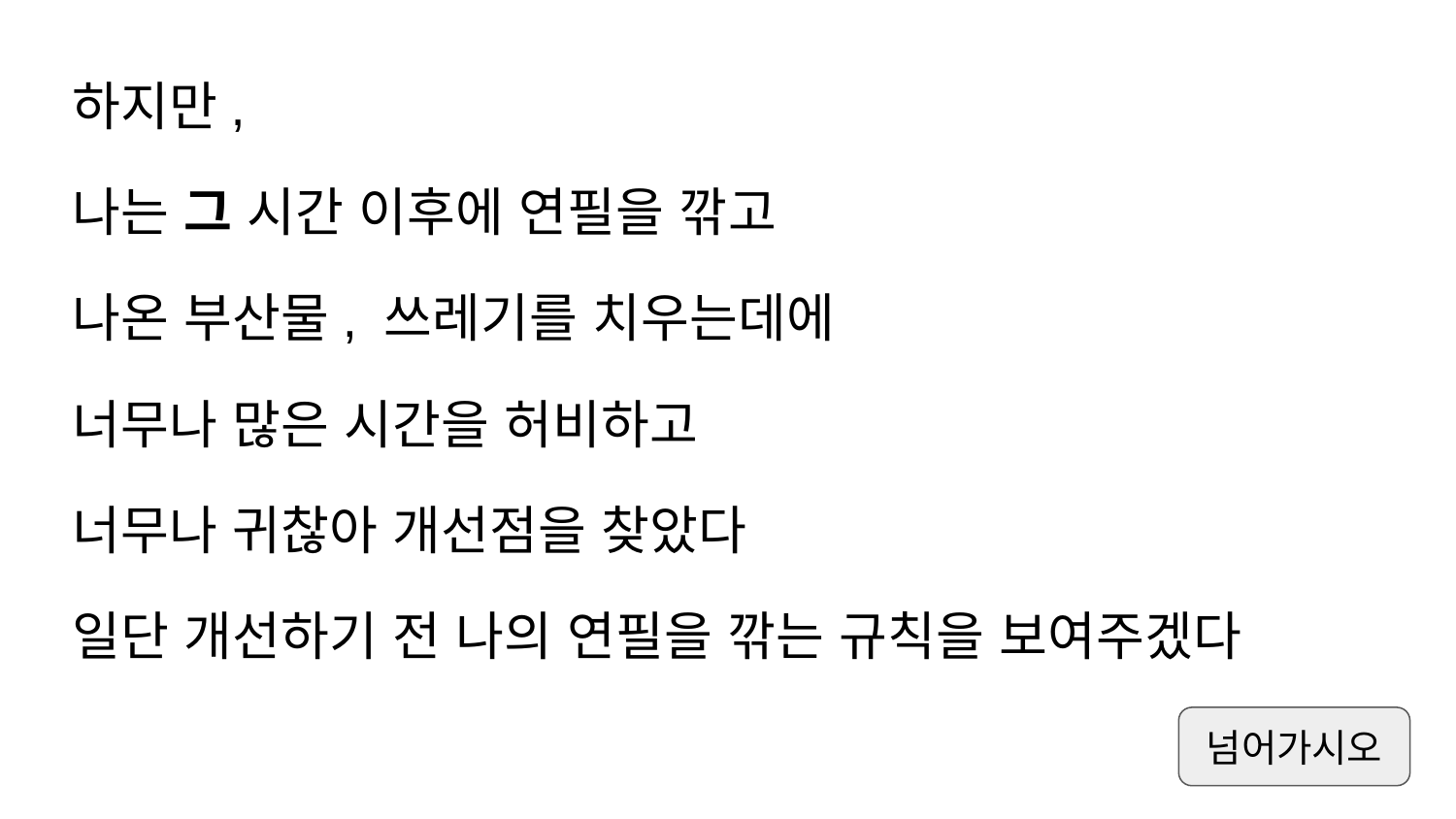

하지만,
나는 그 시간 이후에 연필을 깎고
나온 부산물, 쓰레기를 치우는데에
너무나 많은 시간을 허비하고
너무나 귀찮아 개선점을 찾았다
일단 개선하기 전 나의 연필을 깎는 규칙을 보여주겠다

넘어가시오